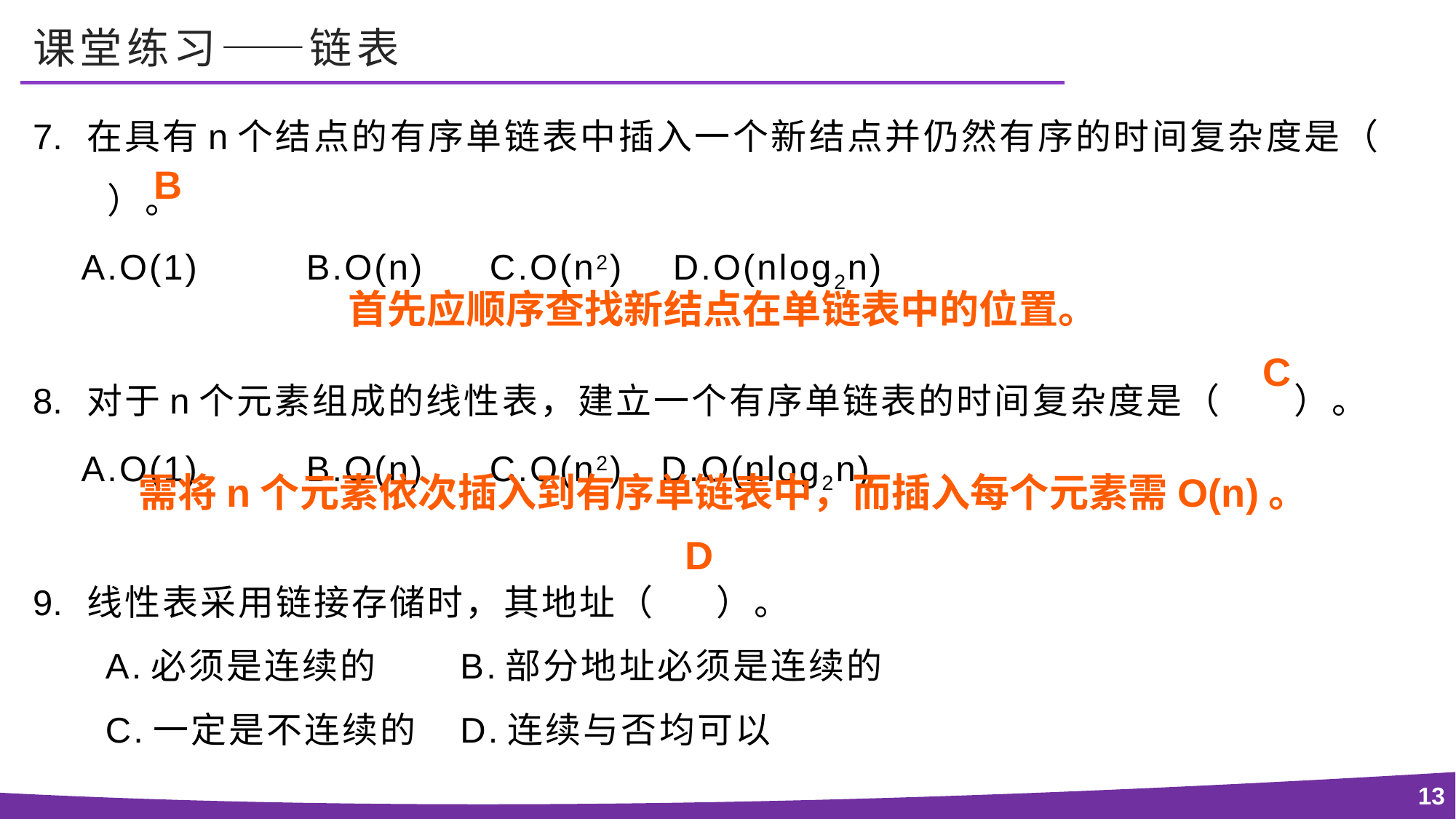

# 课堂练习——链表
在具有n个结点的有序单链表中插入一个新结点并仍然有序的时间复杂度是（       ）。
    A.O(1)	   B.O(n)	   C.O(n2)	   D.O(nlog2n)

对于n个元素组成的线性表，建立一个有序单链表的时间复杂度是（       ）。
    A.O(1) 	   B.O(n)	   C.O(n2) 	  D.O(nlog2n)

线性表采用链接存储时，其地址（      ）。
      A.必须是连续的       	B.部分地址必须是连续的
      C.一定是不连续的 		D.连续与否均可以
B
首先应顺序查找新结点在单链表中的位置。
C
需将n个元素依次插入到有序单链表中，而插入每个元素需O(n)。
D